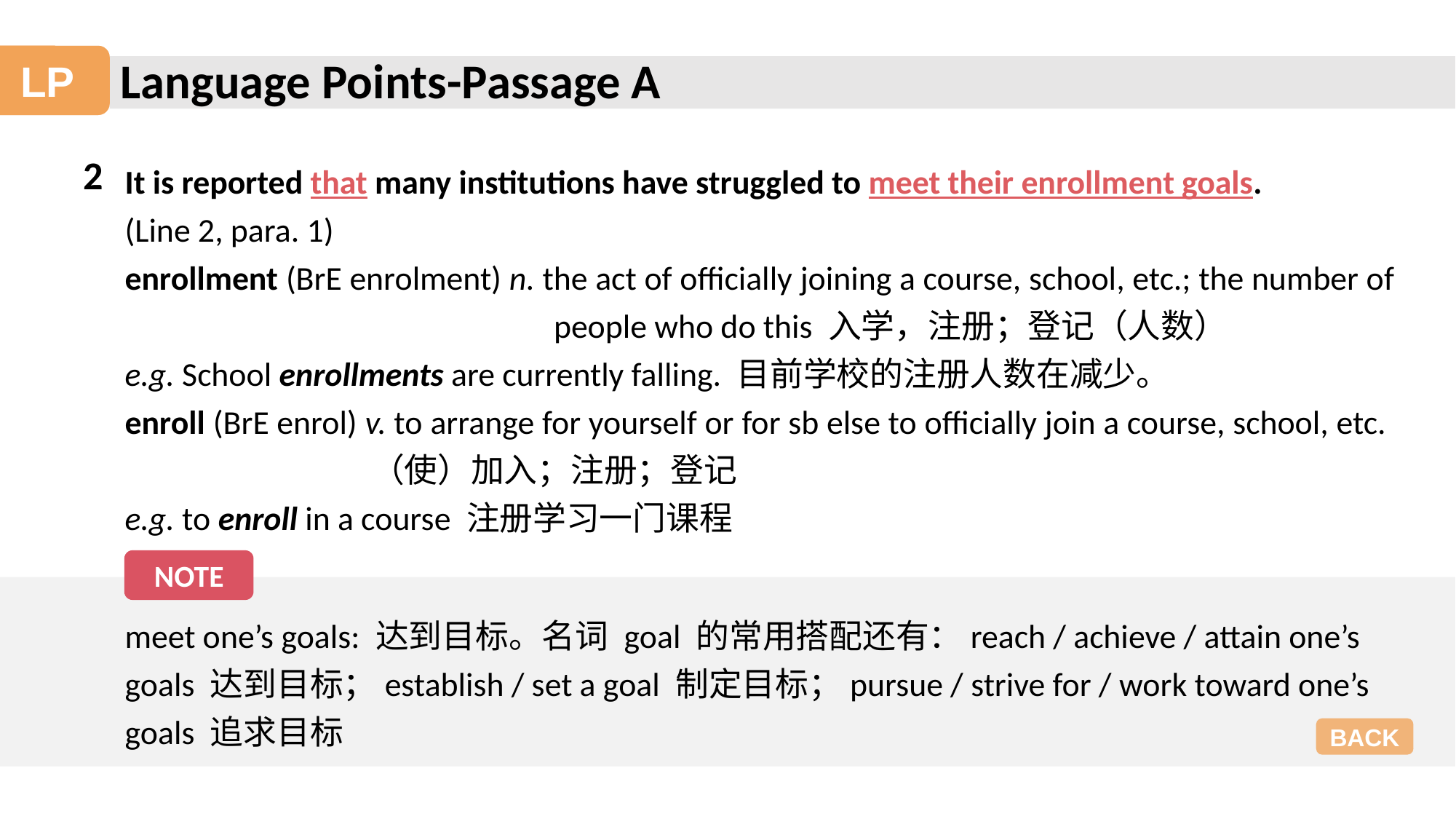

Language Points-Passage A
LP

2
It is reported that many institutions have struggled to meet their enrollment goals.
(Line 2, para. 1)
enrollment (BrE enrolment) n. the act of officially joining a course, school, etc.; the number of people who do this 入学，注册；登记（人数）
e.g. School enrollments are currently falling. 目前学校的注册人数在减少。
enroll (BrE enrol) v. to arrange for yourself or for sb else to officially join a course, school, etc.（使）加入；注册；登记
e.g. to enroll in a course 注册学习一门课程
NOTE

meet one’s goals: 达到目标。名词 goal 的常用搭配还有：reach / achieve / attain one’s goals 达到目标；establish / set a goal 制定目标；pursue / strive for / work toward one’s goals 追求目标
BACK